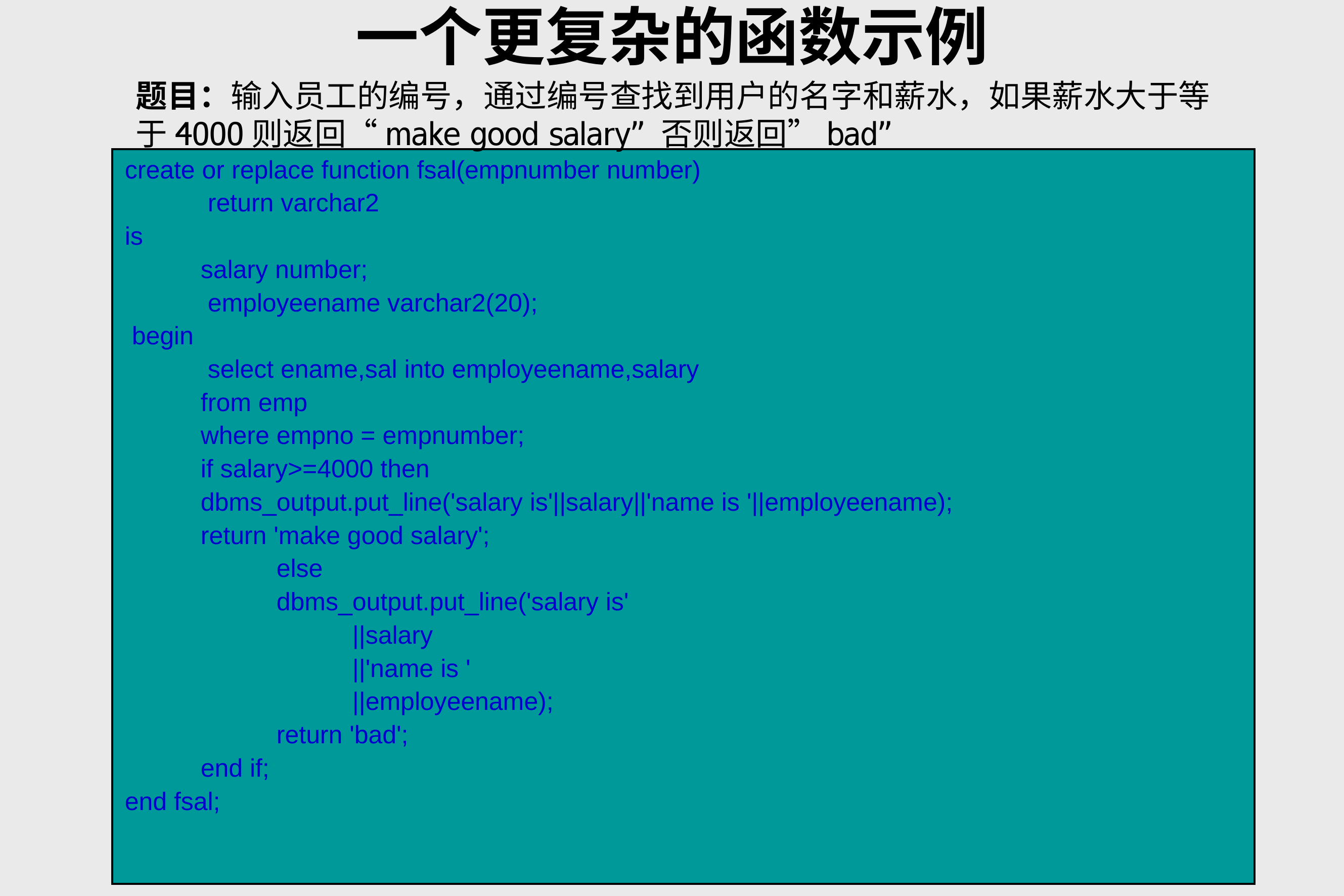

# 一个更复杂的函数示例
题目：输入员工的编号，通过编号查找到用户的名字和薪水，如果薪水大于等于4000则返回“make good salary” 否则返回”bad”
| create or replace function fsal(empnumber number) return varchar2 is salary number; employeename varchar2(20); begin select ename,sal into employeename,salary from emp where empno = empnumber; if salary>=4000 then dbms\_output.put\_line('salary is'||salary||'name is '||employeename); return 'make good salary'; else dbms\_output.put\_line('salary is' ||salary ||'name is ' ||employeename); return 'bad'; end if; end fsal; |
| --- |